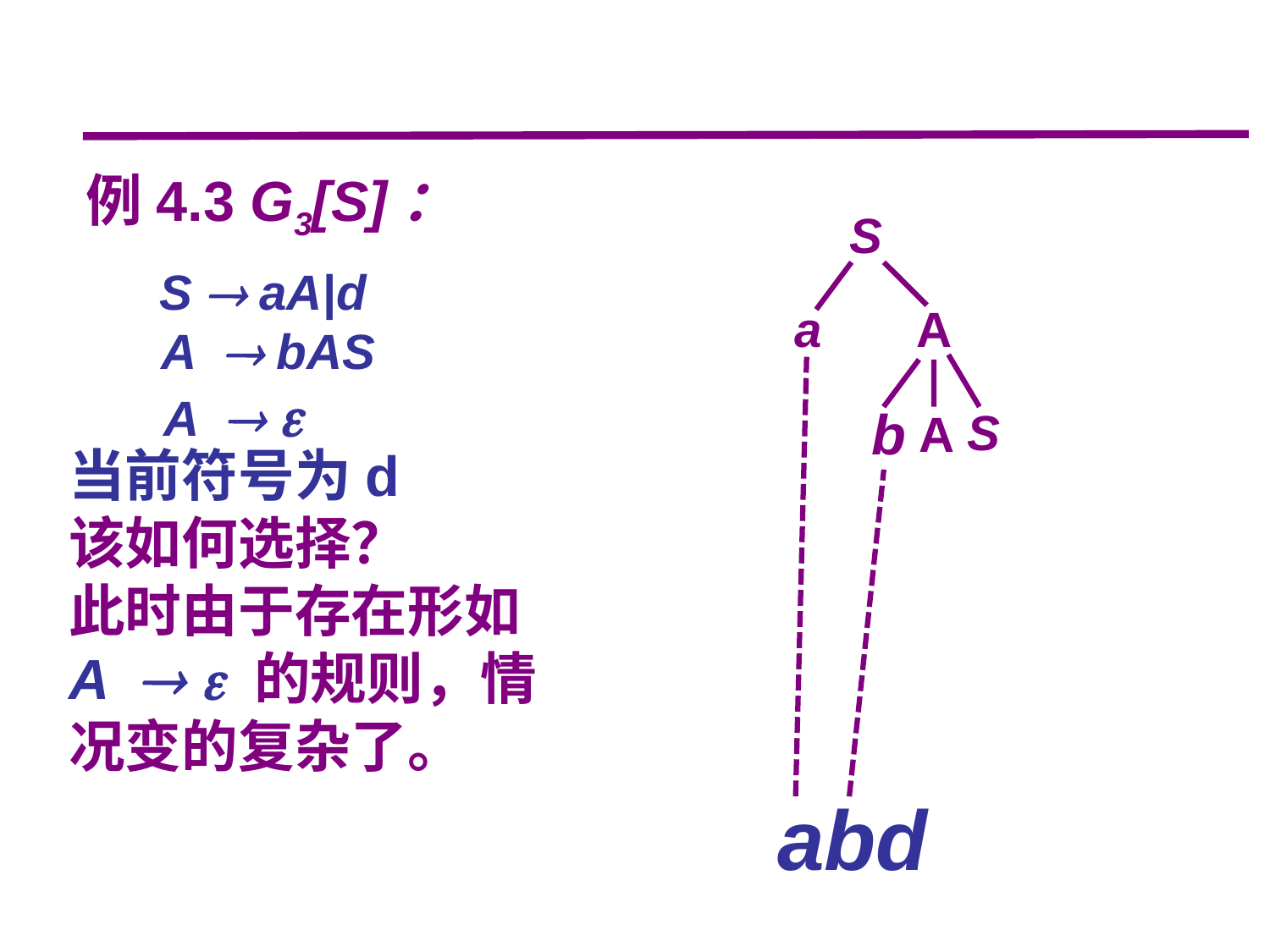

例4.3 G3[S]：

           S → aA|d	         	 	 A  → bAS
	 A  → ε
S

a
A

b
S
A
当前符号为d
该如何选择？
此时由于存在形如
A  → ε 的规则，情况变的复杂了。

           abd